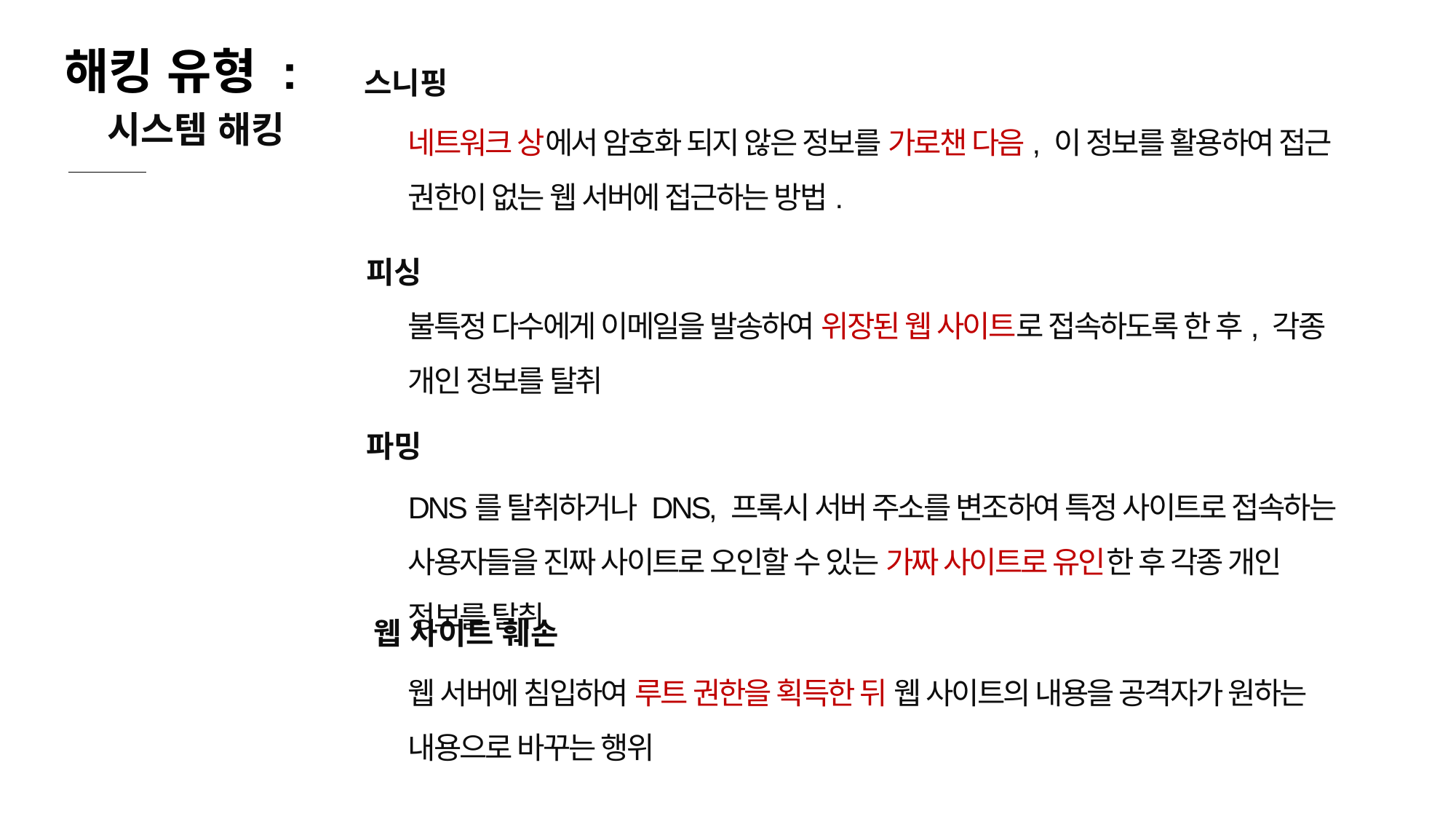

해킹 유형 :
스니핑
네트워크 상에서 암호화 되지 않은 정보를 가로챈 다음, 이 정보를 활용하여 접근 권한이 없는 웹 서버에 접근하는 방법.
시스템 해킹
피싱
불특정 다수에게 이메일을 발송하여 위장된 웹 사이트로 접속하도록 한 후, 각종 개인 정보를 탈취
파밍
DNS를 탈취하거나 DNS, 프록시 서버 주소를 변조하여 특정 사이트로 접속하는 사용자들을 진짜 사이트로 오인할 수 있는 가짜 사이트로 유인한 후 각종 개인 정보를 탈취
웹 사이트 훼손
웹 서버에 침입하여 루트 권한을 획득한 뒤 웹 사이트의 내용을 공격자가 원하는 내용으로 바꾸는 행위